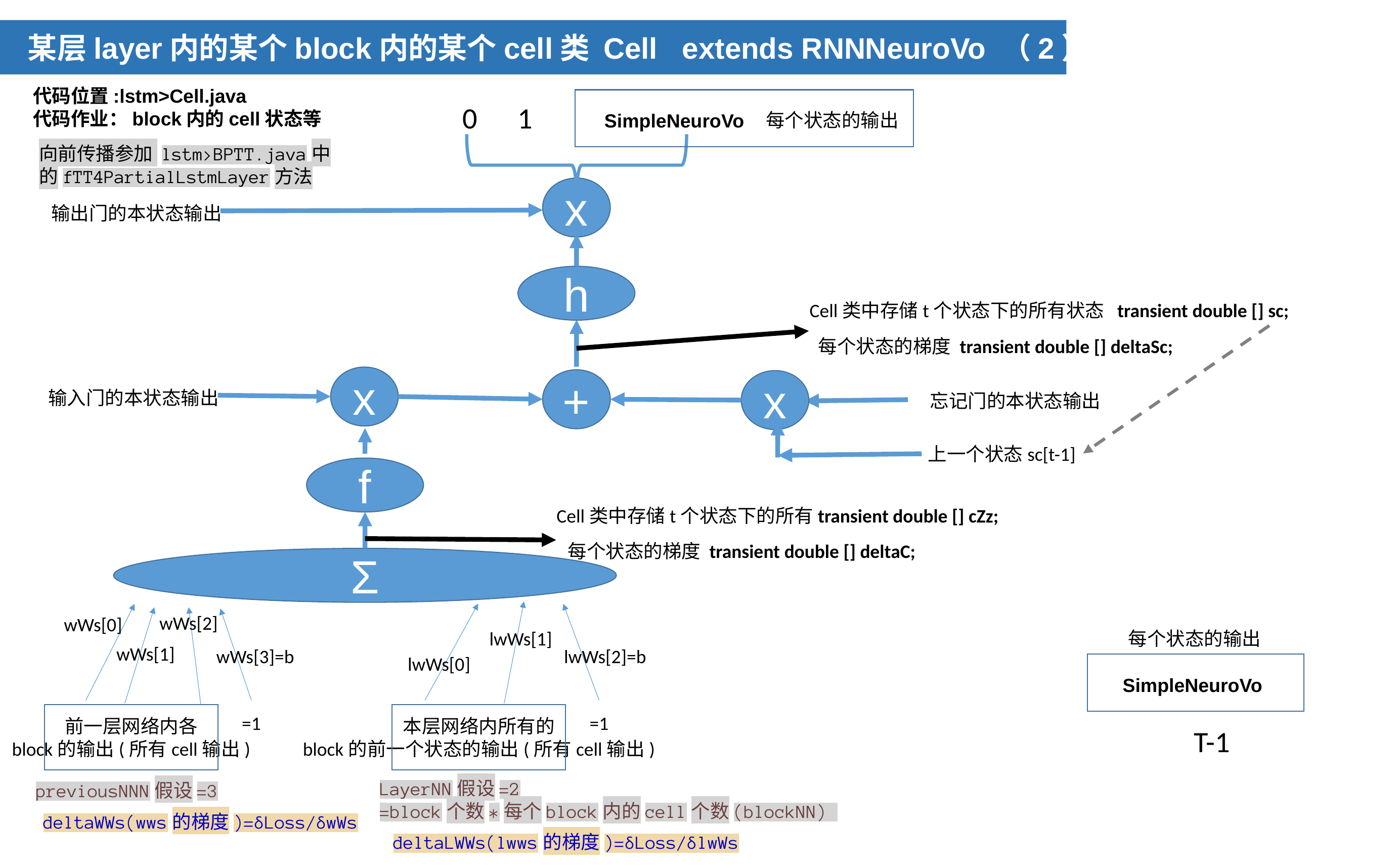

某层layer内的某个block内的某个cell类 Cell   extends RNNNeuroVo （2）

代码位置:lstm>Cell.java
代码作业：block内的cell状态等

SimpleNeuroVo
1
0
每个状态的输出
向前传播参加 lstm>BPTT.java中
的fTT4PartialLstmLayer方法
x
输出门的本状态输出
h
Cell类中存储t个状态下的所有状态  transient double [] sc;
每个状态的梯度 transient double [] deltaSc;
x
+
x
输入门的本状态输出
忘记门的本状态输出
上一个状态sc[t-1]
f
Cell类中存储t个状态下的所有transient double [] cZz;
每个状态的梯度 transient double [] deltaC;
Σ
lwWs[1]
lwWs[2]=b
lwWs[0]

=1
本层网络内所有的
block的前一个状态的输出(所有cell输出)
wWs[2]
wWs[0]
wWs[1]
wWs[3]=b

=1
前一层网络内各
block的输出(所有cell输出)
每个状态的输出

SimpleNeuroVo
T-1
LayerNN假设=2
=block个数*每个block内的cell个数(blockNN)
previousNNN假设=3
deltaWWs(wws的梯度)=δLoss/δwWs
deltaLWWs(lwws的梯度)=δLoss/δlwWs